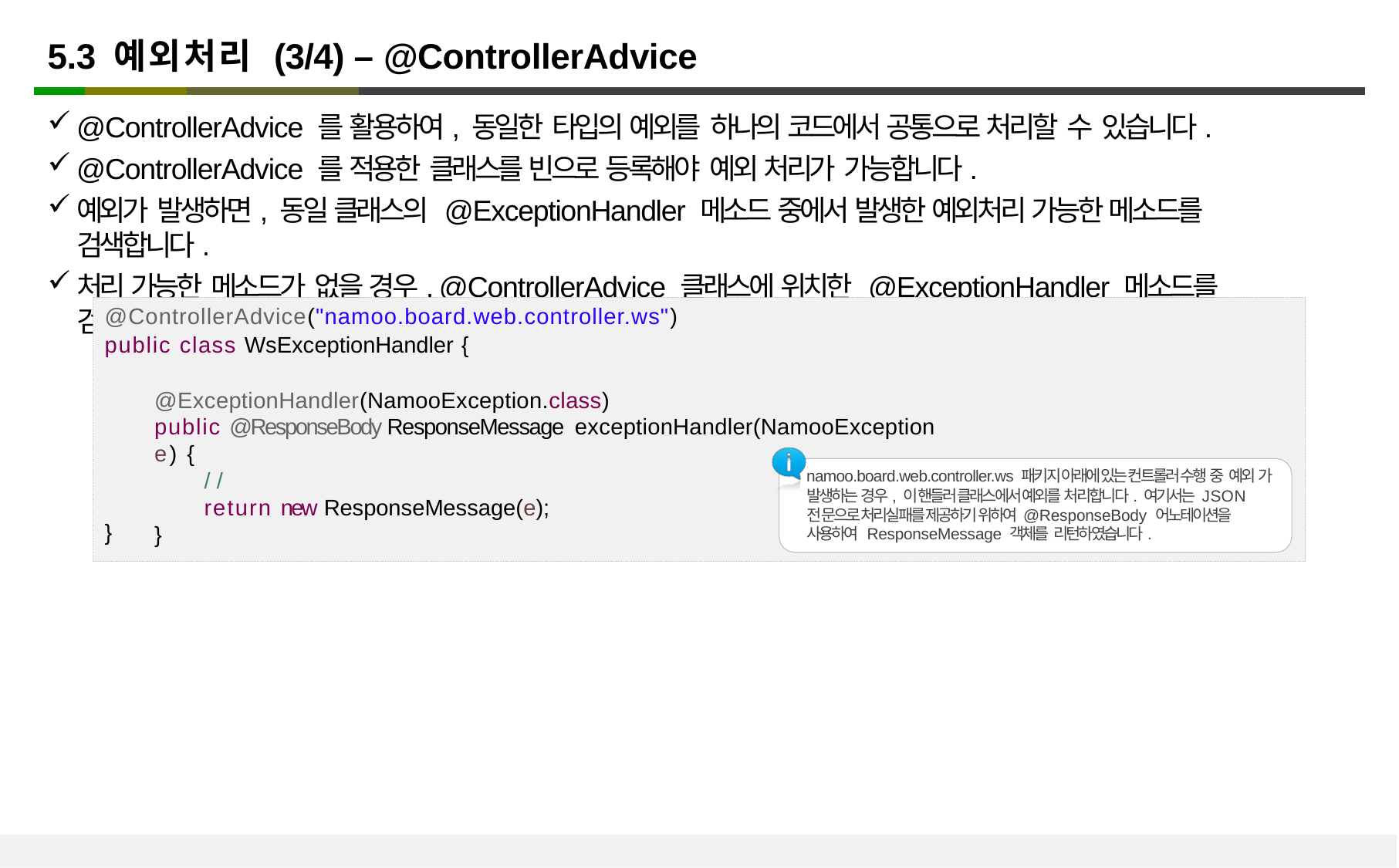

# 5.3 예외처리 (3/4) – @ControllerAdvice
@ControllerAdvice 를 활용하여, 동일한 타입의  예외를  하나의 코드에서 공통으로  처리할  수 있습니다.
@ControllerAdvice 를 적용한 클래스를 빈으로  등록해야  예외 처리가 가능합니다.
예외가 발생하면, 동일 클래스의  @ExceptionHandler 메소드  중에서  발생한  예외처리  가능한  메소드를 검색합니다.
처리 가능한 메소드가  없을 경우, @ControllerAdvice 클래스에  위치한  @ExceptionHandler 메소드를 검색합니다.

@ControllerAdvice("namoo.board.web.controller.ws")
public class WsExceptionHandler {

@ExceptionHandler(NamooException.class)
public @ResponseBody ResponseMessage  exceptionHandler(NamooException e) {
//
return new ResponseMessage(e);
}

namoo.board.web.controller.ws 패키지 아래에 있는 컨트롤러 수행 중  예외  가 발생하는 경우, 이 핸들러 클래스에서 예외를 처리합니다. 여기서는 JSON 전문으로 처리실패를 제공하기 위하여 @ResponseBody 어노테이션을 사용하여  ResponseMessage 객체를 리턴하였습니다.
}